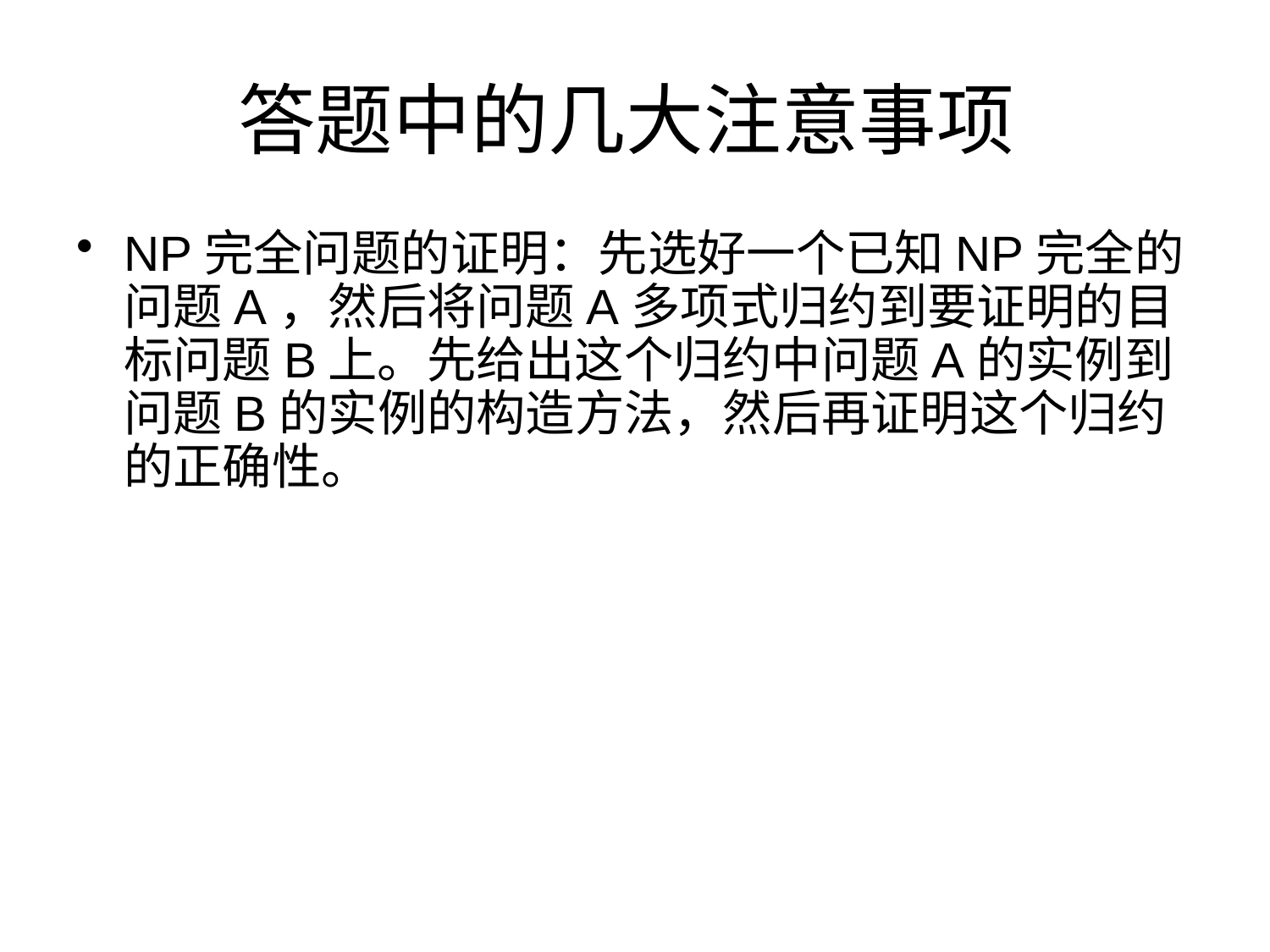

# 答题中的几大注意事项
NP完全问题的证明：先选好一个已知NP完全的问题A，然后将问题A多项式归约到要证明的目标问题B上。先给出这个归约中问题A的实例到问题B的实例的构造方法，然后再证明这个归约的正确性。